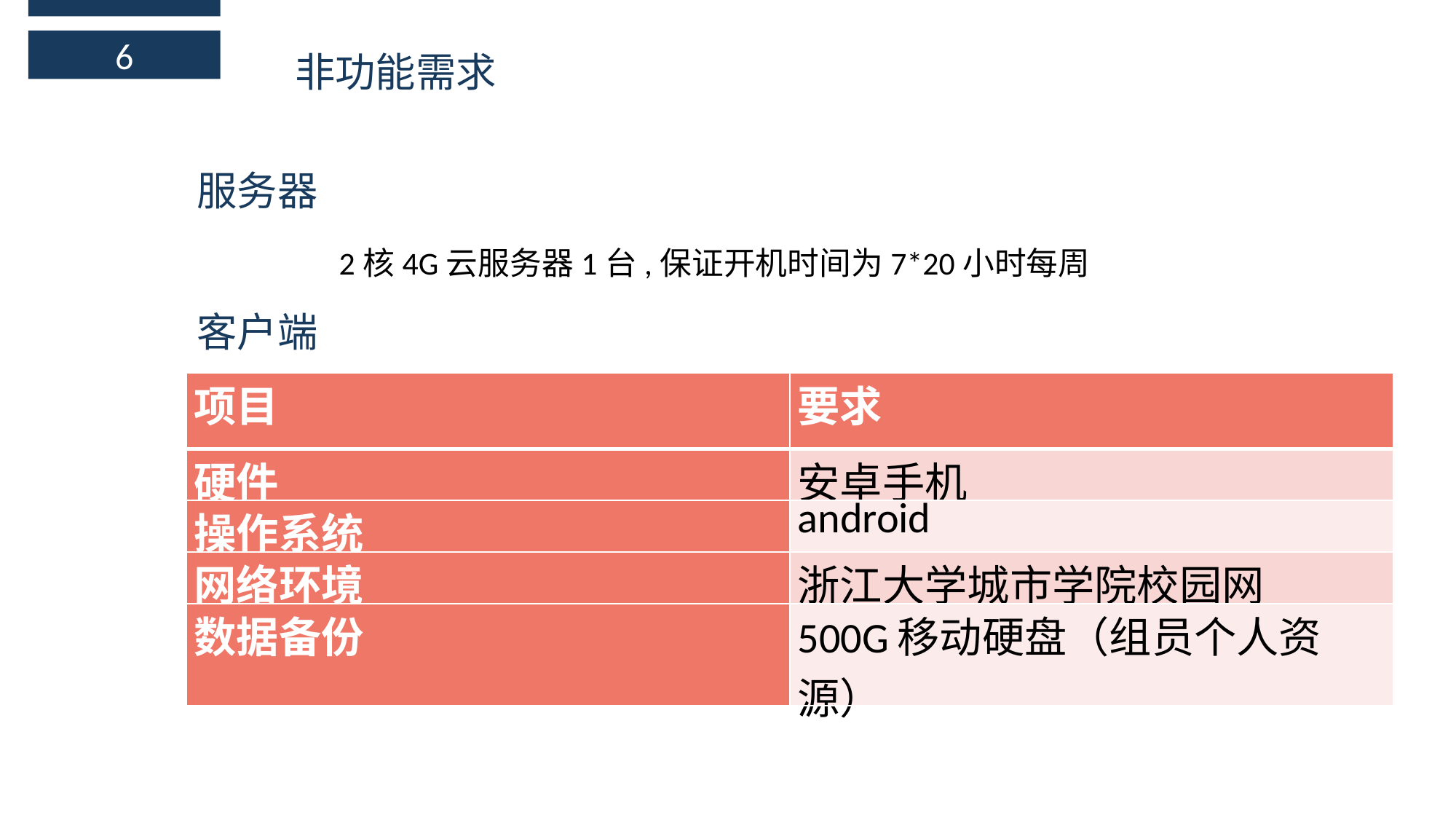

6
非功能需求
服务器
2核4G云服务器1台,保证开机时间为7*20小时每周

客户端
| 项目 | 要求 |
| --- | --- |
| 硬件 | 安卓手机 |
| 操作系统 | android |
| 网络环境 | 浙江大学城市学院校园网 |
| 数据备份 | 500G移动硬盘（组员个人资源） |